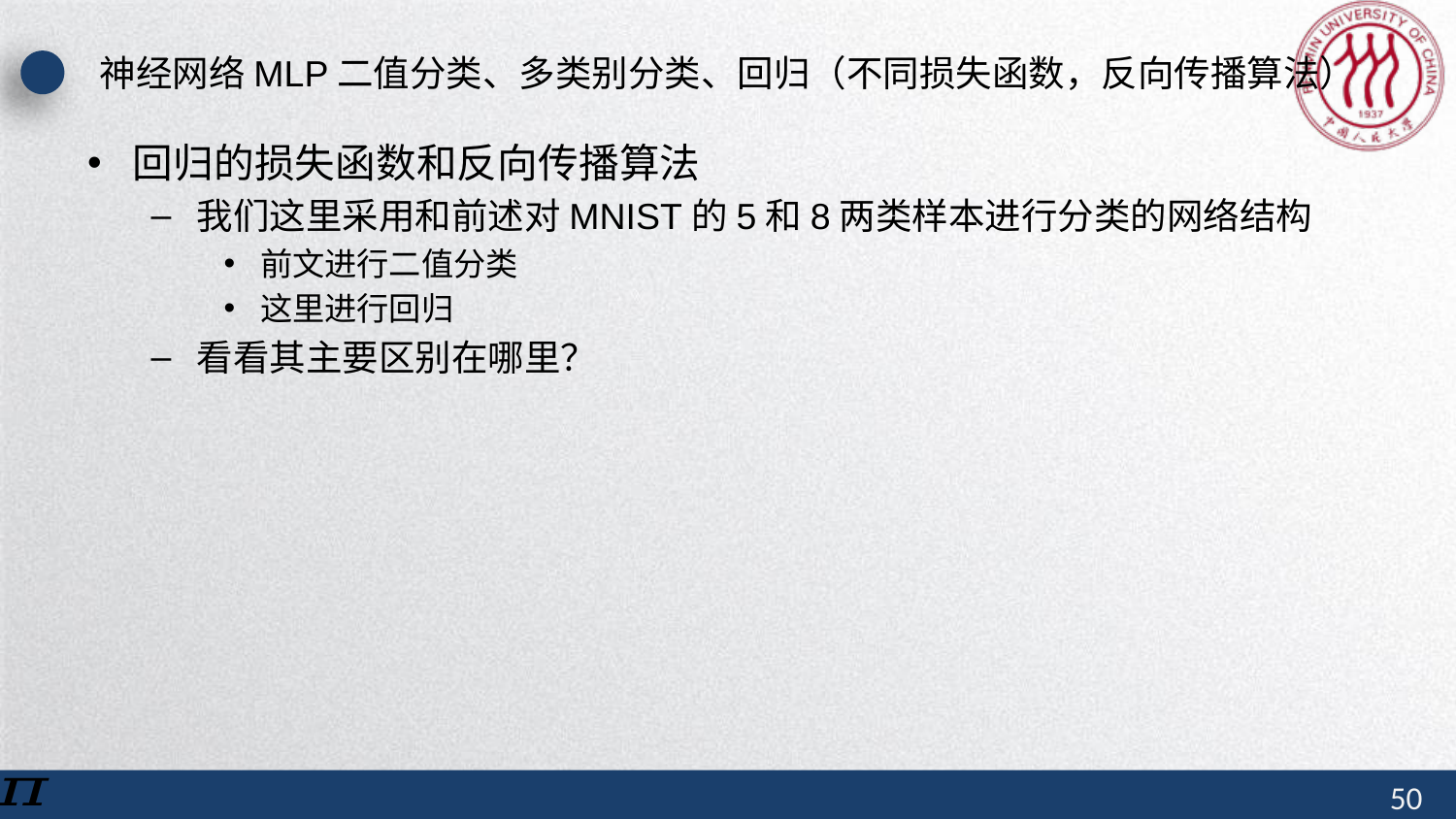

# 神经网络MLP二值分类、多类别分类、回归（不同损失函数，反向传播算法）
回归的损失函数和反向传播算法
我们这里采用和前述对MNIST的5和8两类样本进行分类的网络结构
前文进行二值分类
这里进行回归
看看其主要区别在哪里？